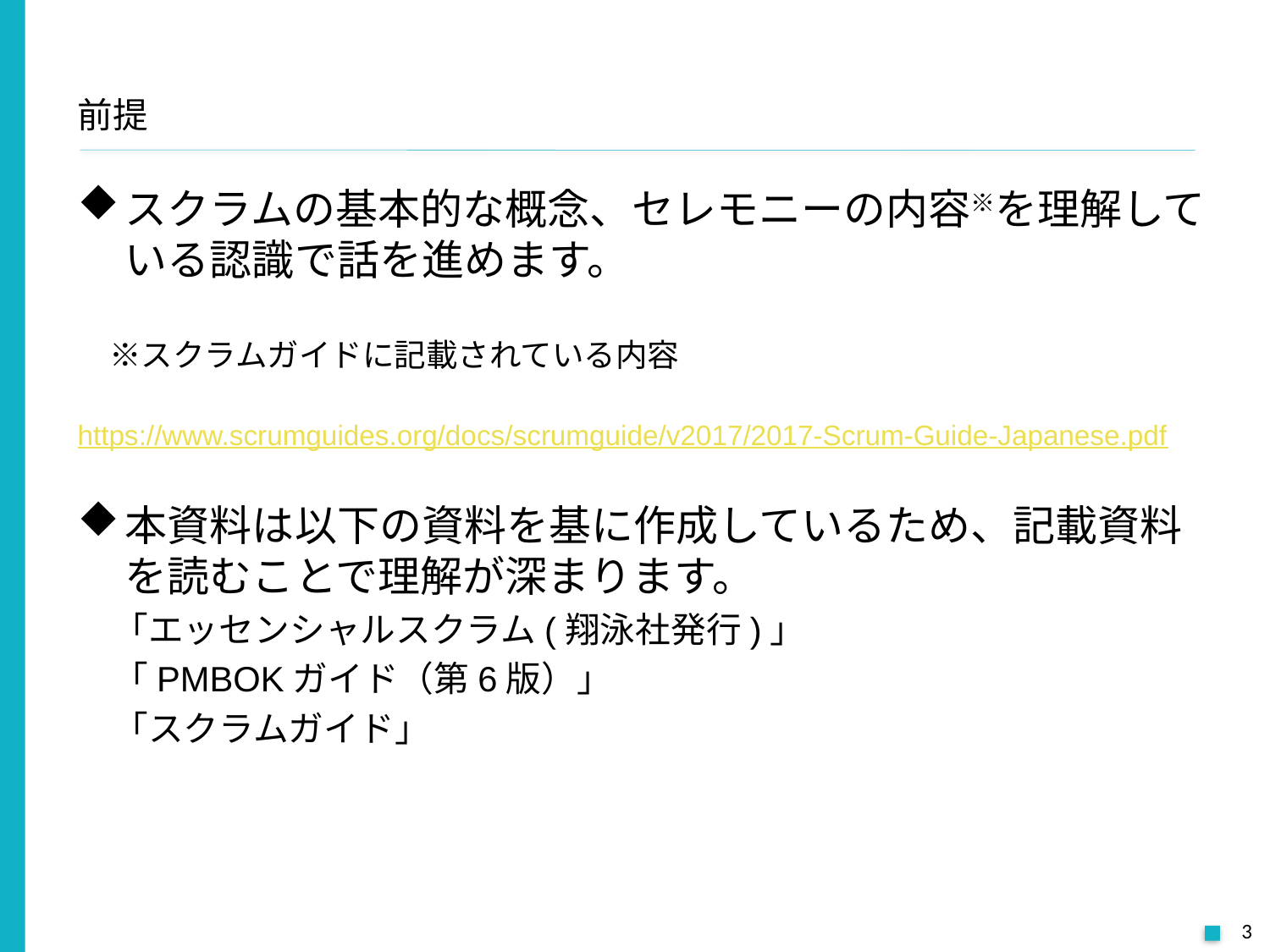

# 前提
スクラムの基本的な概念、セレモニーの内容※を理解している認識で話を進めます。

　※スクラムガイドに記載されている内容
　　https://www.scrumguides.org/docs/scrumguide/v2017/2017-Scrum-Guide-Japanese.pdf

本資料は以下の資料を基に作成しているため、記載資料を読むことで理解が深まります。
　「エッセンシャルスクラム(翔泳社発行)」
　「PMBOKガイド（第6版）」
　「スクラムガイド」
3